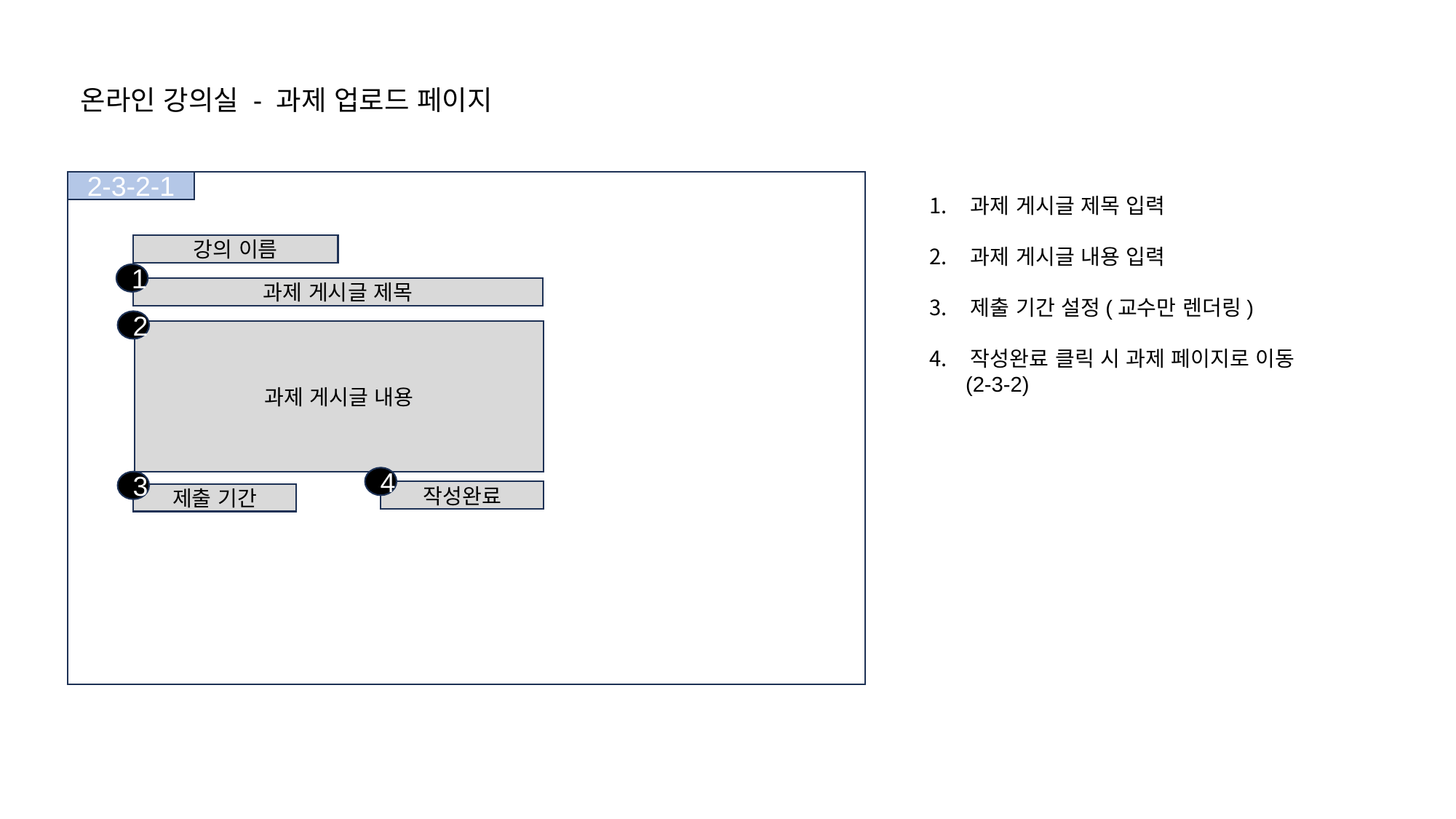

온라인 강의실 - 과제 업로드 페이지

2-3-2-1
과제 게시글 제목 입력

과제 게시글 내용 입력

제출 기간 설정(교수만 렌더링)

작성완료 클릭 시 과제 페이지로 이동
      (2-3-2)

강의 이름
1
과제 게시글 제목
2
과제 게시글 내용
4
3
작성완료
제출 기간